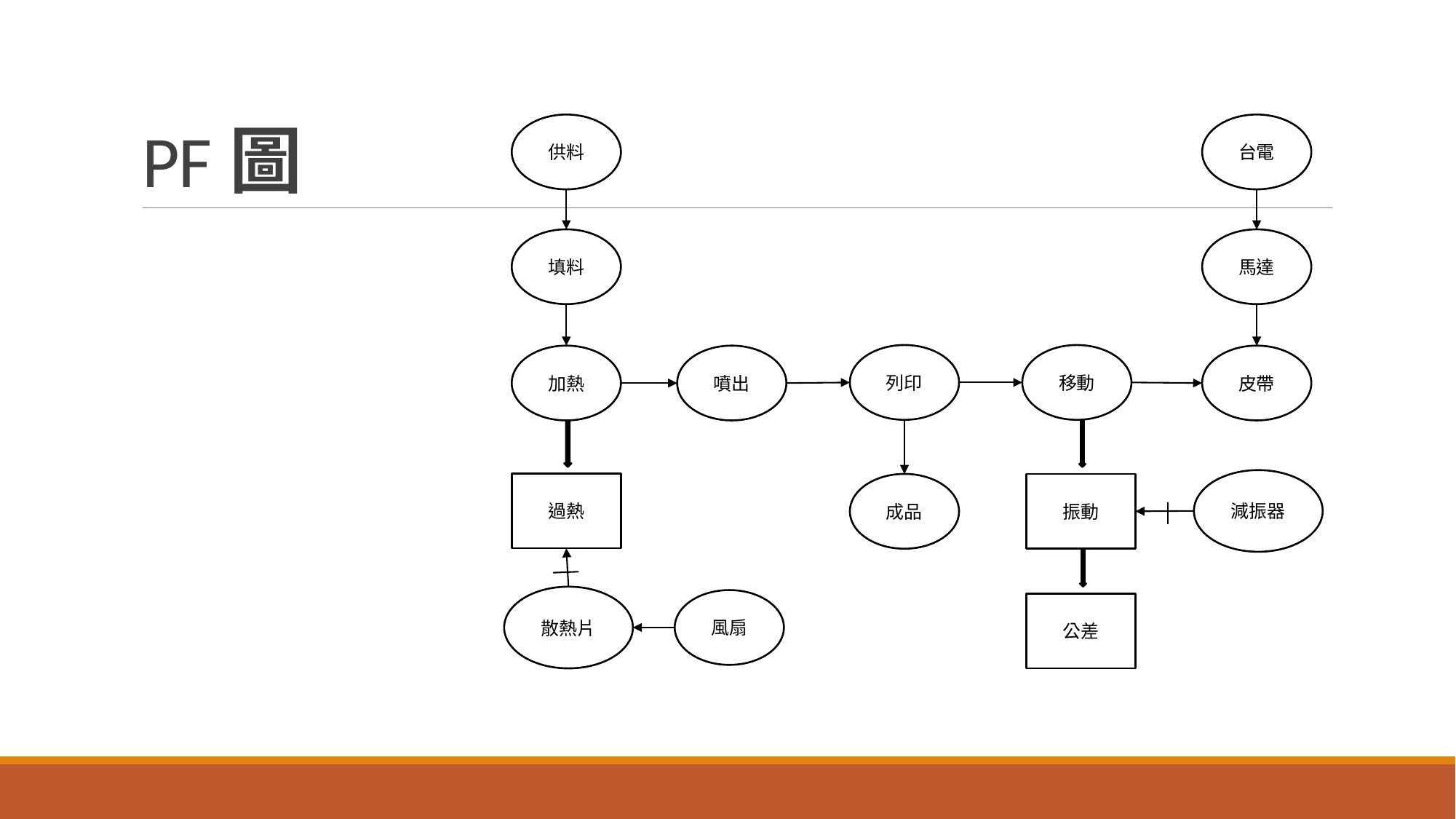

# PF圖

供料
台電
填料
馬達
列印
移動
加熱
噴出
皮帶

減振器
過熱
成品
振動

散熱片
風扇
公差